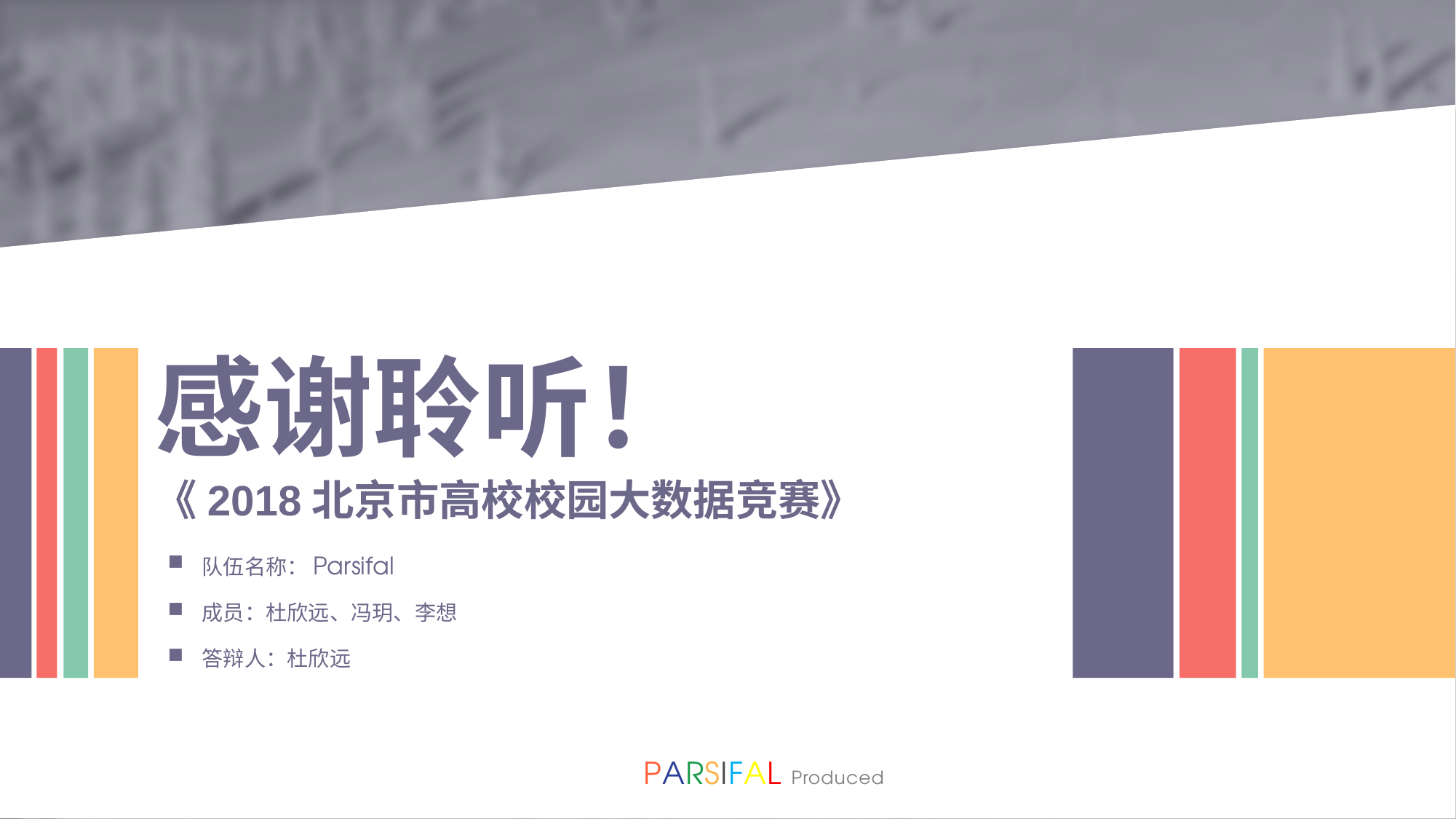

感谢聆听！
《2018北京市高校校园大数据竞赛》
队伍名称：Parsifal
成员：杜欣远、冯玥、李想
答辩人：杜欣远
PARSIFAL Produced